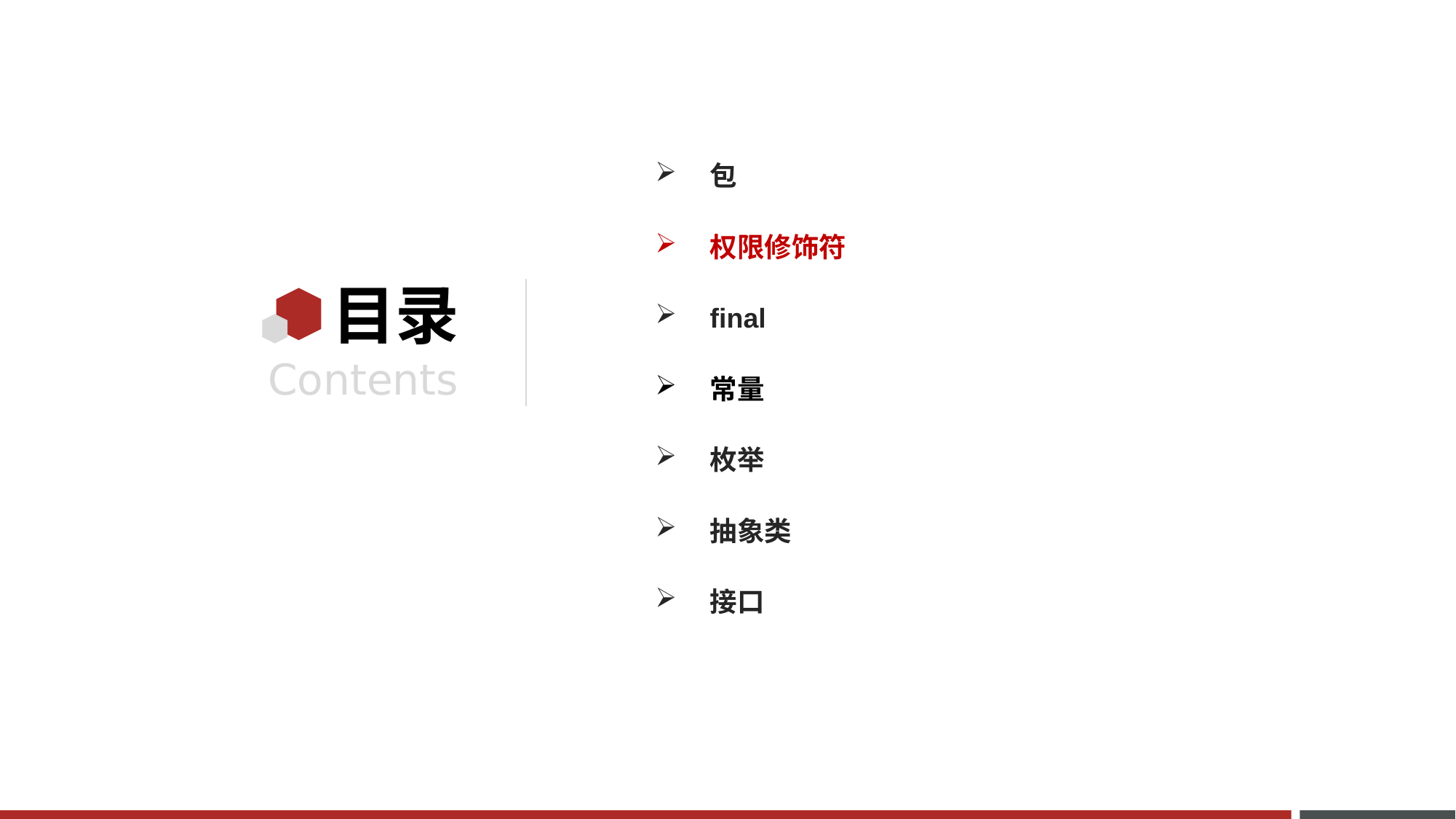

包
权限修饰符
final
常量
枚举
抽象类
接口